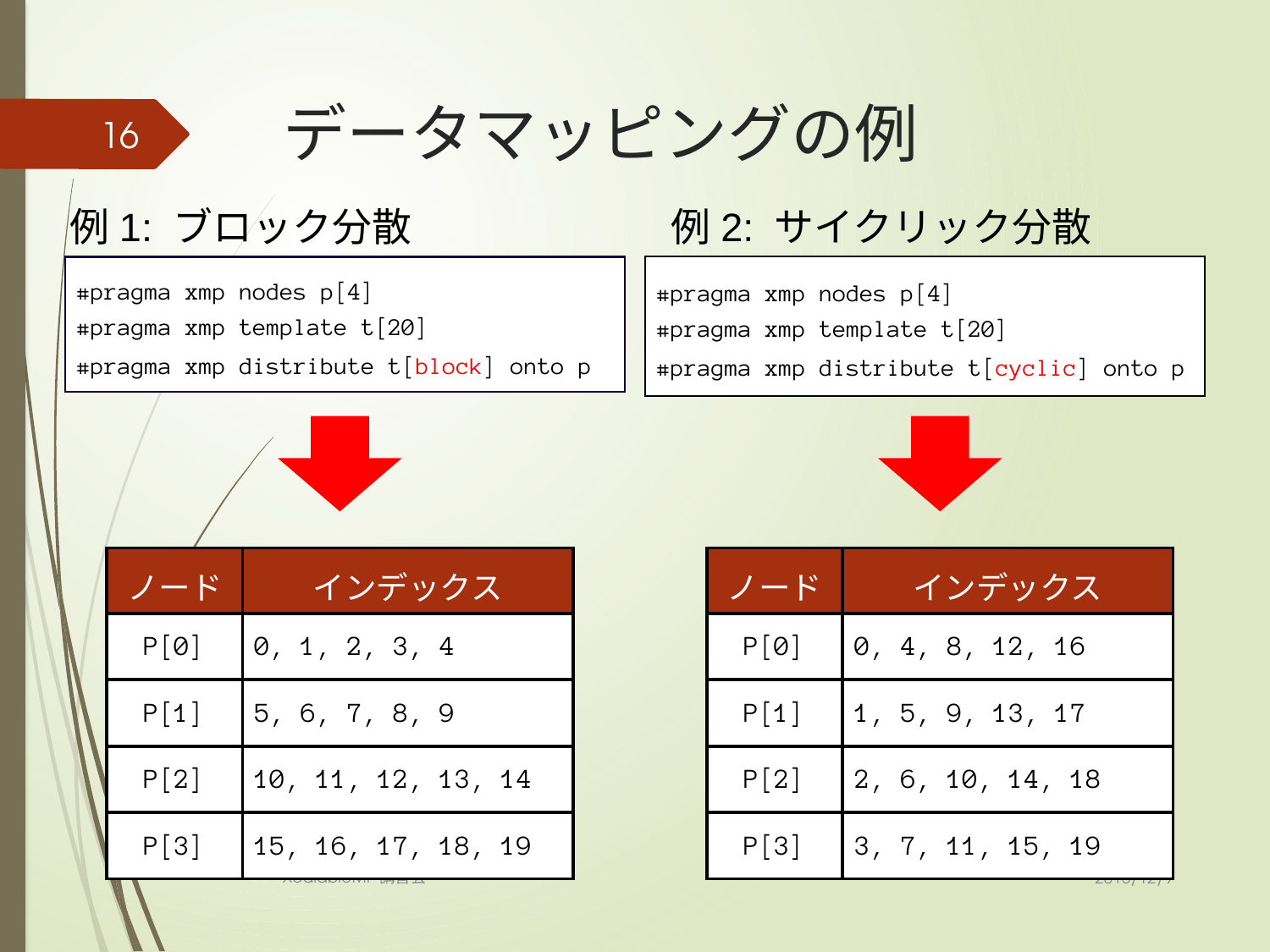

# データマッピングの例
16
例1: ブロック分散
例2: サイクリック分散
#pragma xmp nodes p[4]
#pragma xmp template t[20]
#pragma xmp distribute t[block] onto p
#pragma xmp nodes p[4]
#pragma xmp template t[20]
#pragma xmp distribute t[cyclic] onto p

| ノード | インデックス |
| --- | --- |
| P[0] | 0, 1, 2, 3, 4 |
| P[1] | 5, 6, 7, 8, 9 |
| P[2] | 10, 11, 12, 13, 14 |
| P[3] | 15, 16, 17, 18, 19 |
| ノード | インデックス |
| --- | --- |
| P[0] | 0, 4, 8, 12, 16 |
| P[1] | 1, 5, 9, 13, 17 |
| P[2] | 2, 6, 10, 14, 18 |
| P[3] | 3, 7, 11, 15, 19 |
2015/12/9
XcalableMP講習会